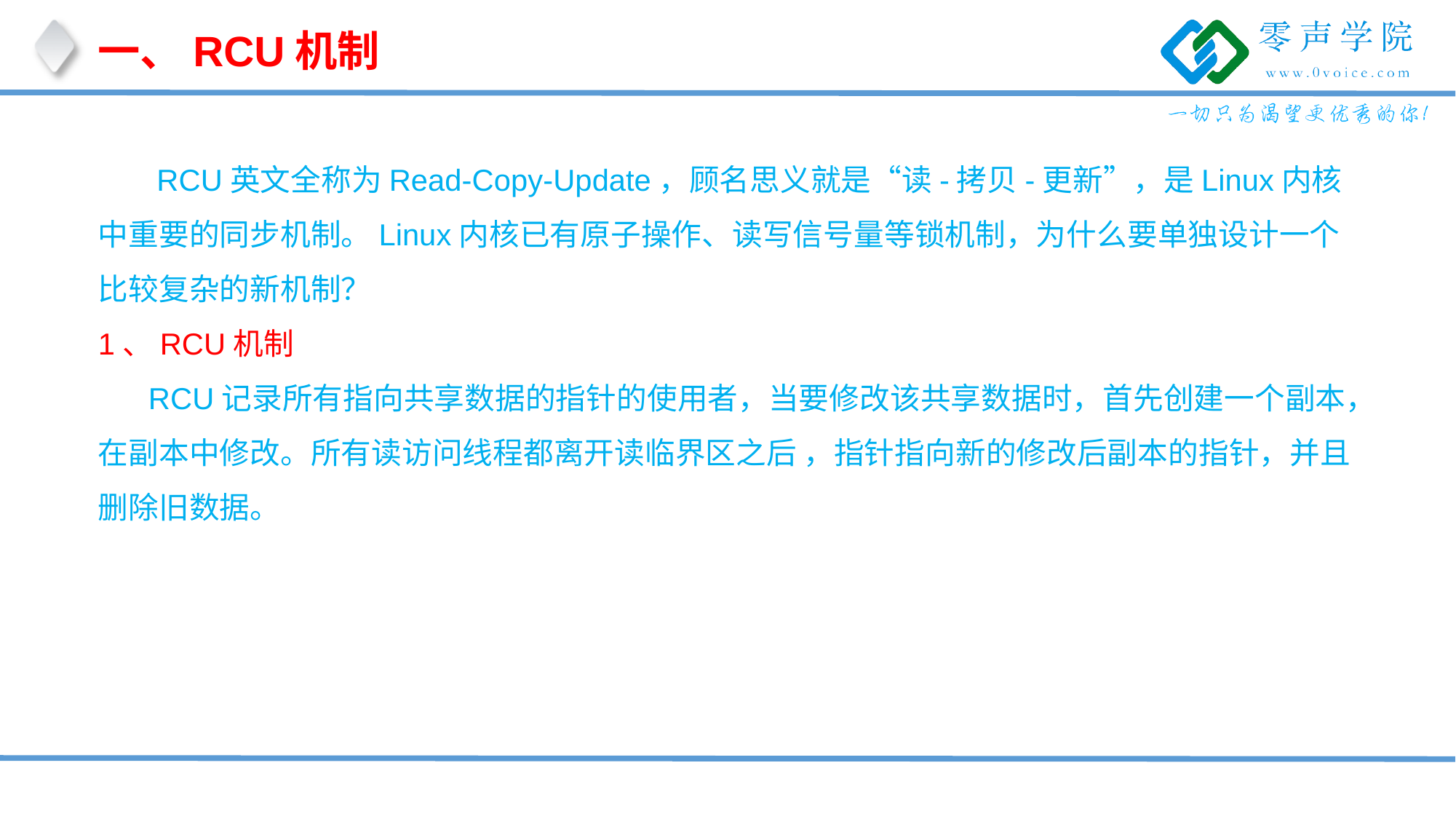

一、RCU机制
       RCU英文全称为Read-Copy-Update，顾名思义就是“读-拷贝-更新”，是Linux内核中重要的同步机制。Linux内核已有原子操作、读写信号量等锁机制，为什么要单独设计一个比较复杂的新机制？
1、RCU机制
      RCU记录所有指向共享数据的指针的使用者，当要修改该共享数据时，首先创建一个副本，在副本中修改。所有读访问线程都离开读临界区之后 ，指针指向新的修改后副本的指针，并且删除旧数据。